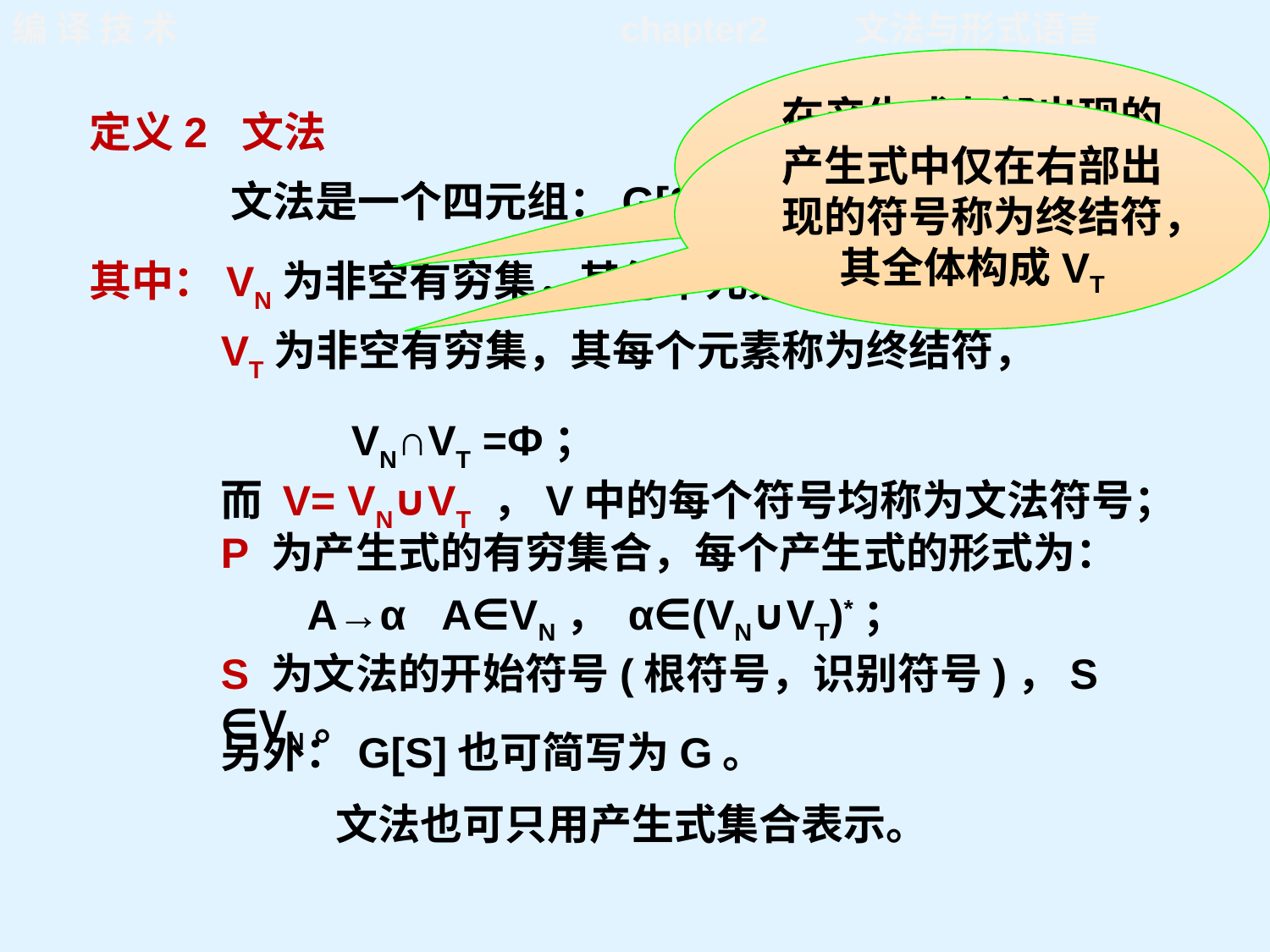

编 译 技 术                                                      chapter2        文法与形式语言
在产生式左部出现的符号称为非终结符，它们的全体构成VN
定义2  文法
产生式中仅在右部出现的符号称为终结符，其全体构成VT
文法是一个四元组：G[S]=(VN, VT, P, S)
其中：VN为非空有穷集，其每个元素称为非终结符；
VT为非空有穷集，其每个元素称为终结符，
           VN∩VT =Ф；
而 V= VN∪VT ，V中的每个符号均称为文法符号；
P 为产生式的有穷集合，每个产生式的形式为：
        A→α   A∈VN， α∈(VN∪VT)*；
S 为文法的开始符号(根符号，识别符号)，S ∈VN。
另外：G[S]也可简写为G。
           文法也可只用产生式集合表示。